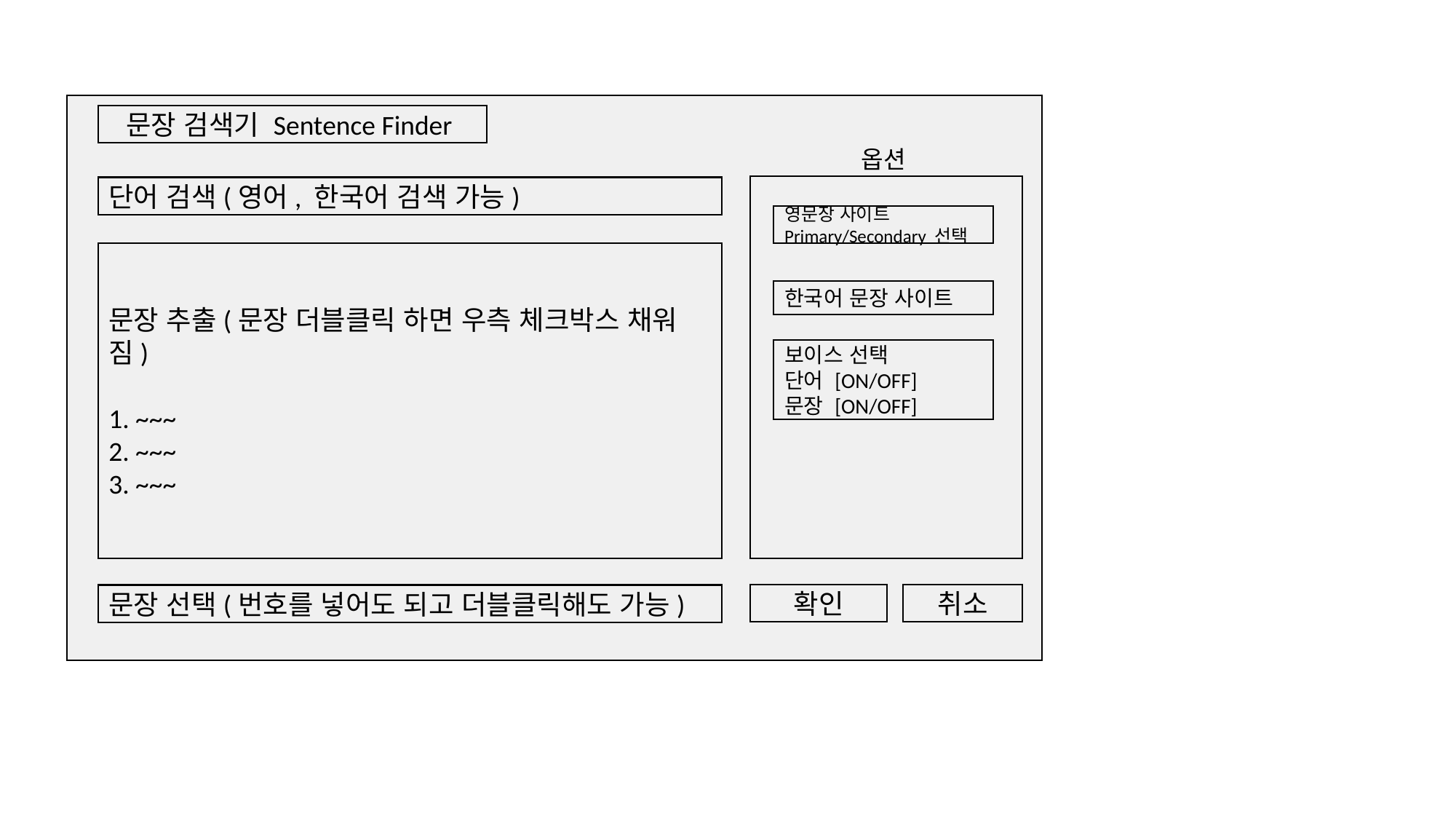

문장 검색기 Sentence Finder
옵션

단어 검색(영어, 한국어 검색 가능)
영문장 사이트
Primary/Secondary 선택
문장 추출(문장 더블클릭 하면 우측 체크박스 채워짐)

1. ~~~
2. ~~~
3. ~~~
한국어 문장 사이트
보이스 선택
단어 [ON/OFF]
문장 [ON/OFF]
확인
취소
문장 선택(번호를 넣어도 되고 더블클릭해도 가능)